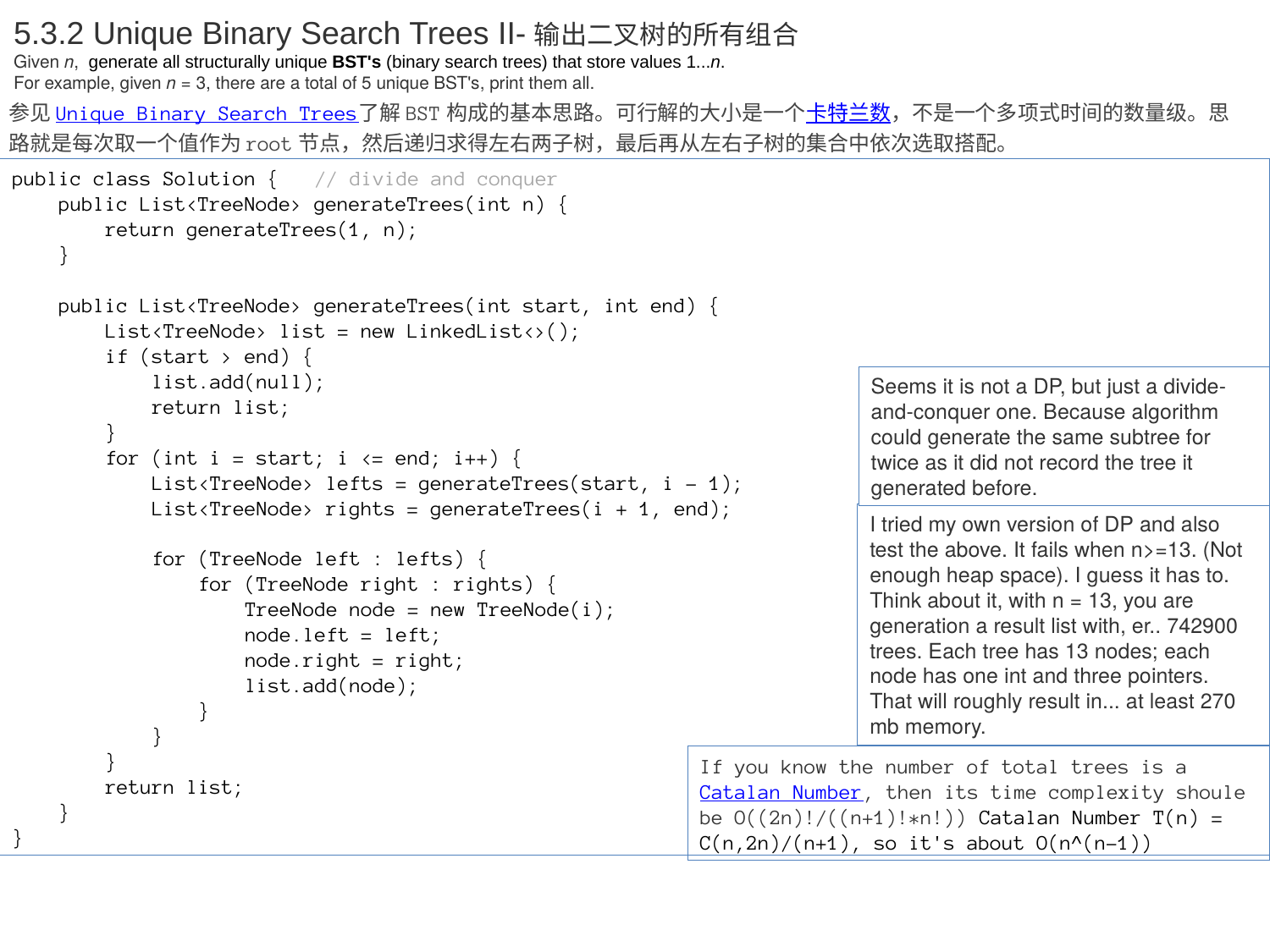

5.3.2 Unique Binary Search Trees II-输出二叉树的所有组合
Given n,  generate all structurally unique BST's (binary search trees) that store values 1...n.
For example, given n = 3, there are a total of 5 unique BST's, print them all.
参见Unique Binary Search Trees了解BST构成的基本思路。可行解的大小是一个卡特兰数，不是一个多项式时间的数量级。思路就是每次取一个值作为root节点，然后递归求得左右两子树，最后再从左右子树的集合中依次选取搭配。
public class Solution {   // divide and conquer
    public List<TreeNode> generateTrees(int n) {
        return generateTrees(1, n);
    }

    public List<TreeNode> generateTrees(int start, int end) {
        List<TreeNode> list = new LinkedList<>();
        if (start > end) {
            list.add(null);
            return list;
        }
        for (int i = start; i <= end; i++) {
            List<TreeNode> lefts = generateTrees(start, i - 1);
            List<TreeNode> rights = generateTrees(i + 1, end);

            for (TreeNode left : lefts) {
                for (TreeNode right : rights) {
                    TreeNode node = new TreeNode(i);
                    node.left = left;
                    node.right = right;
                    list.add(node);
                }
            }
        }
        return list;
    }
}
Seems it is not a DP, but just a divide-and-conquer one. Because algorithm could generate the same subtree for twice as it did not record the tree it generated before.
I tried my own version of DP and also test the above. It fails when n>=13. (Not enough heap space). I guess it has to. Think about it, with n = 13, you are generation a result list with, er.. 742900 trees. Each tree has 13 nodes; each node has one int and three pointers. That will roughly result in... at least 270 mb memory.
If you know the number of total trees is a Catalan Number, then its time complexity shoule be O((2n)!/((n+1)!*n!)) Catalan Number T(n) = C(n,2n)/(n+1), so it's about O(n^(n-1))